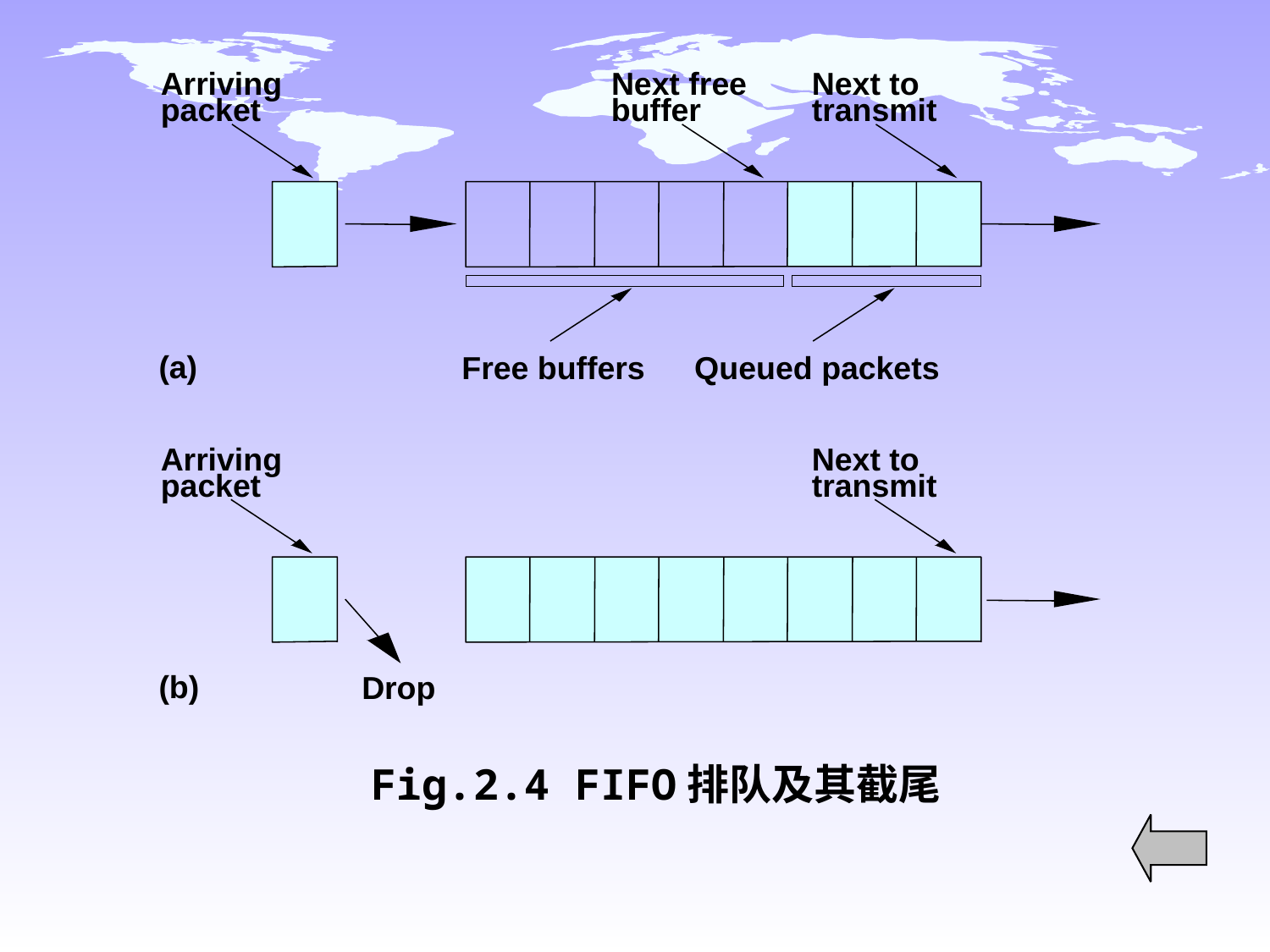

Arriving
Next free
Next to
packet
buffer
transmit

(a)
Free buffers
Queued packets
Arriving
Next to
packet
transmit

(b)
Drop
Fig.2.4 FIFO排队及其截尾